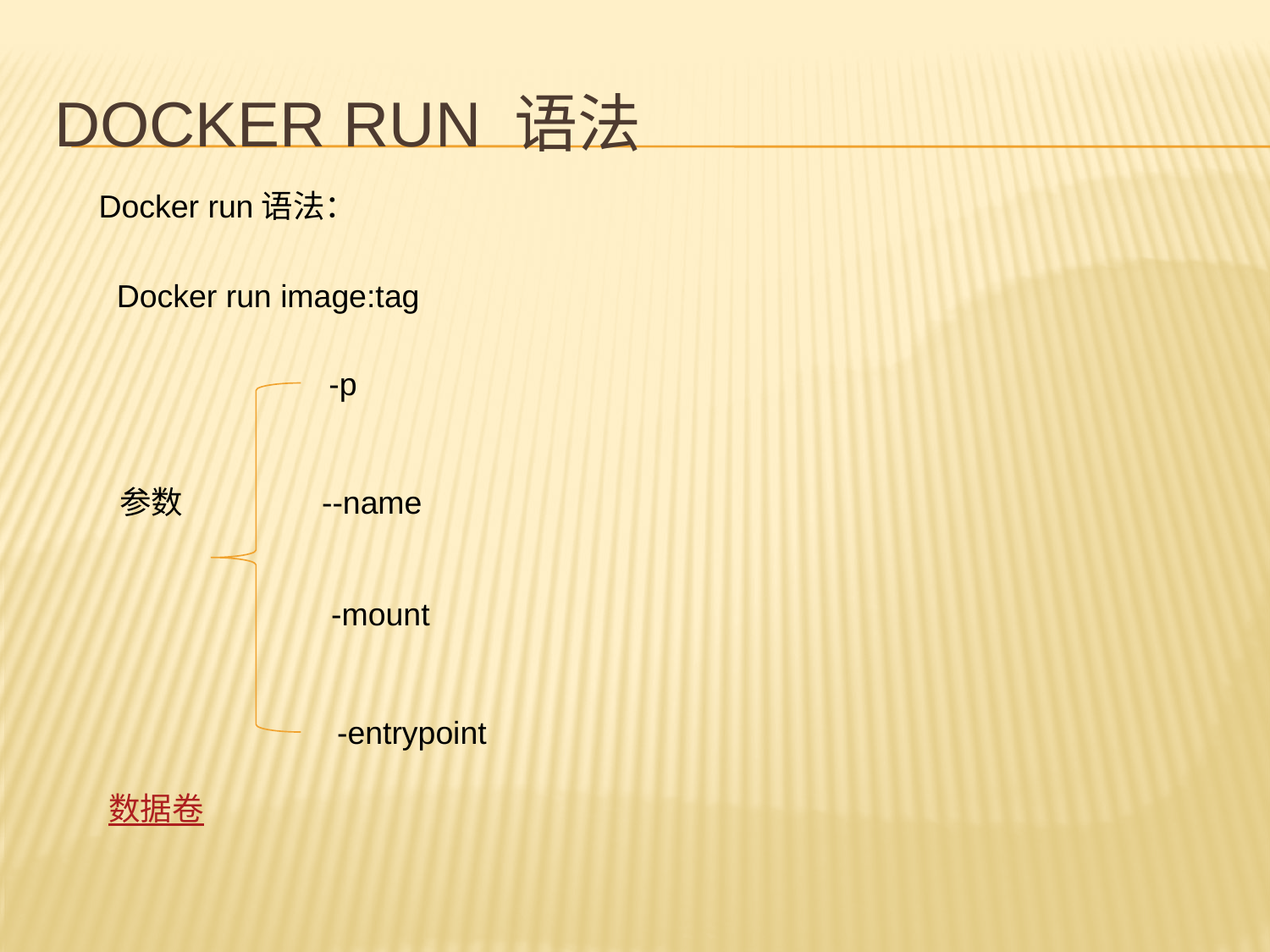

# Docker run 语法
Docker run语法：

Docker run image:tag
-p

参数
--name
-mount
-entrypoint
数据卷